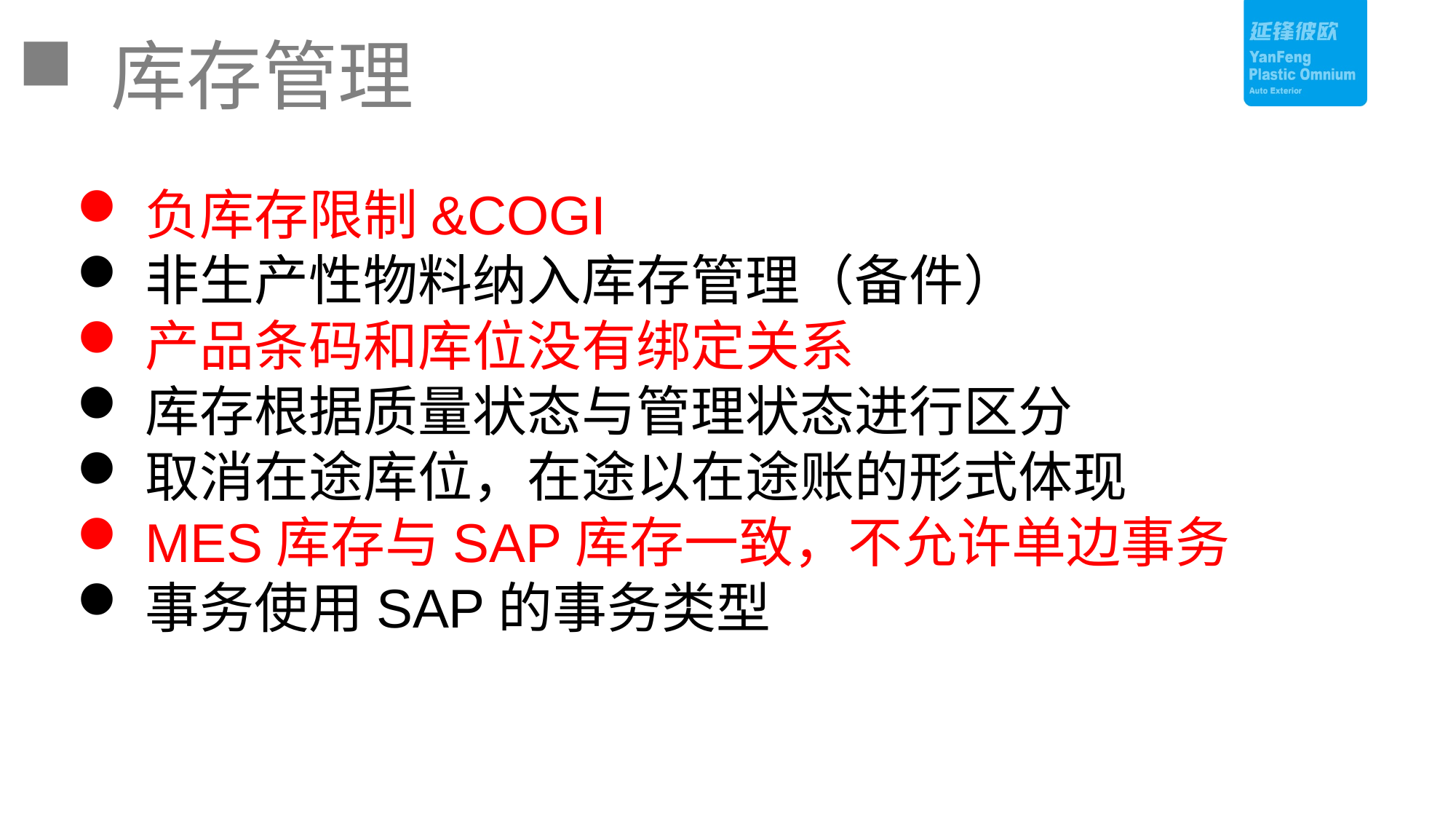

库存管理
负库存限制&COGI
非生产性物料纳入库存管理（备件）
产品条码和库位没有绑定关系
库存根据质量状态与管理状态进行区分
取消在途库位，在途以在途账的形式体现
MES库存与SAP库存一致，不允许单边事务
事务使用SAP的事务类型